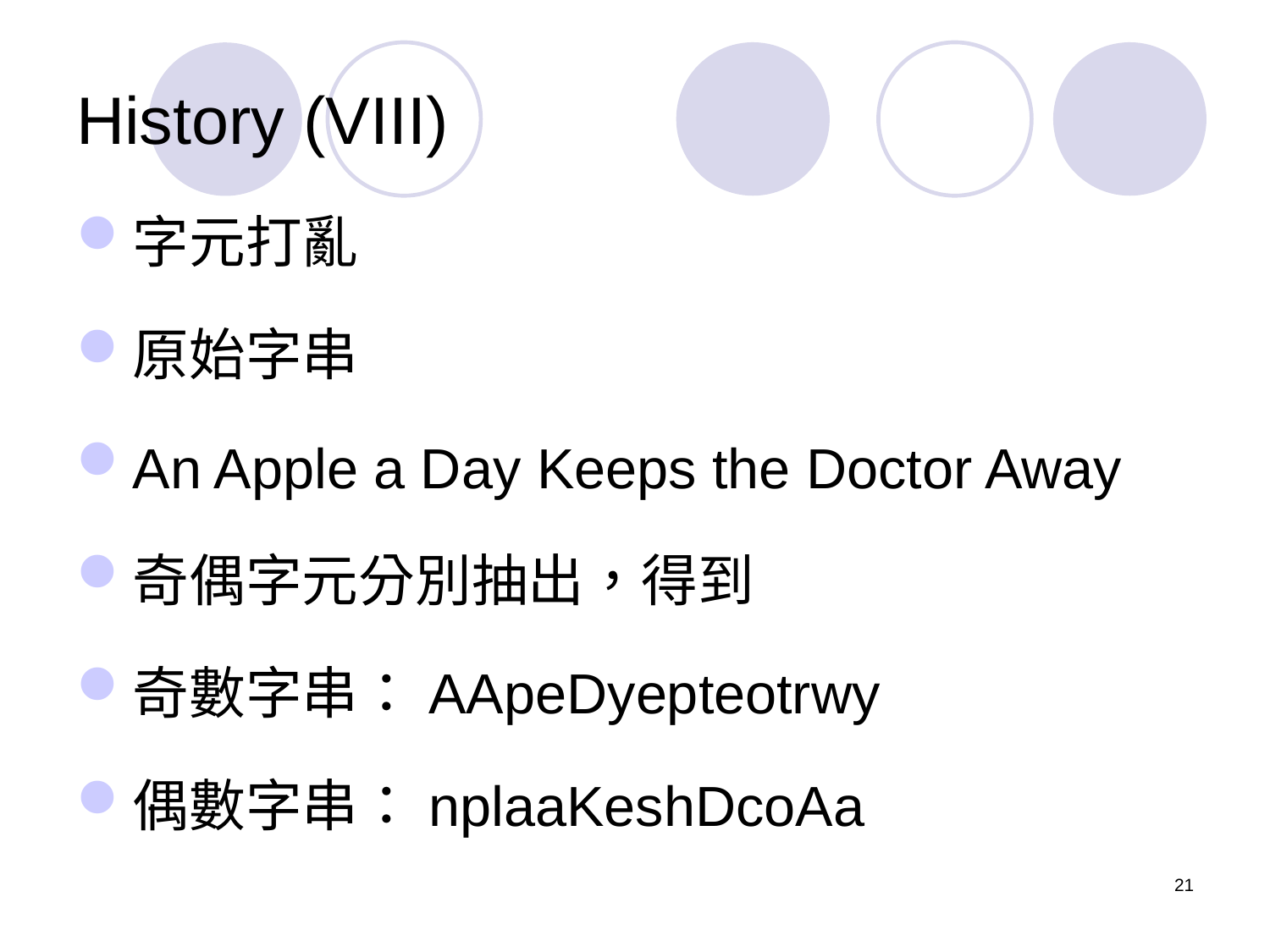

# History (VIII)
字元打亂
原始字串
An Apple a Day Keeps the Doctor Away
奇偶字元分別抽出，得到
奇數字串：AApeDyepteotrwy
偶數字串：nplaaKeshDcoAa

21